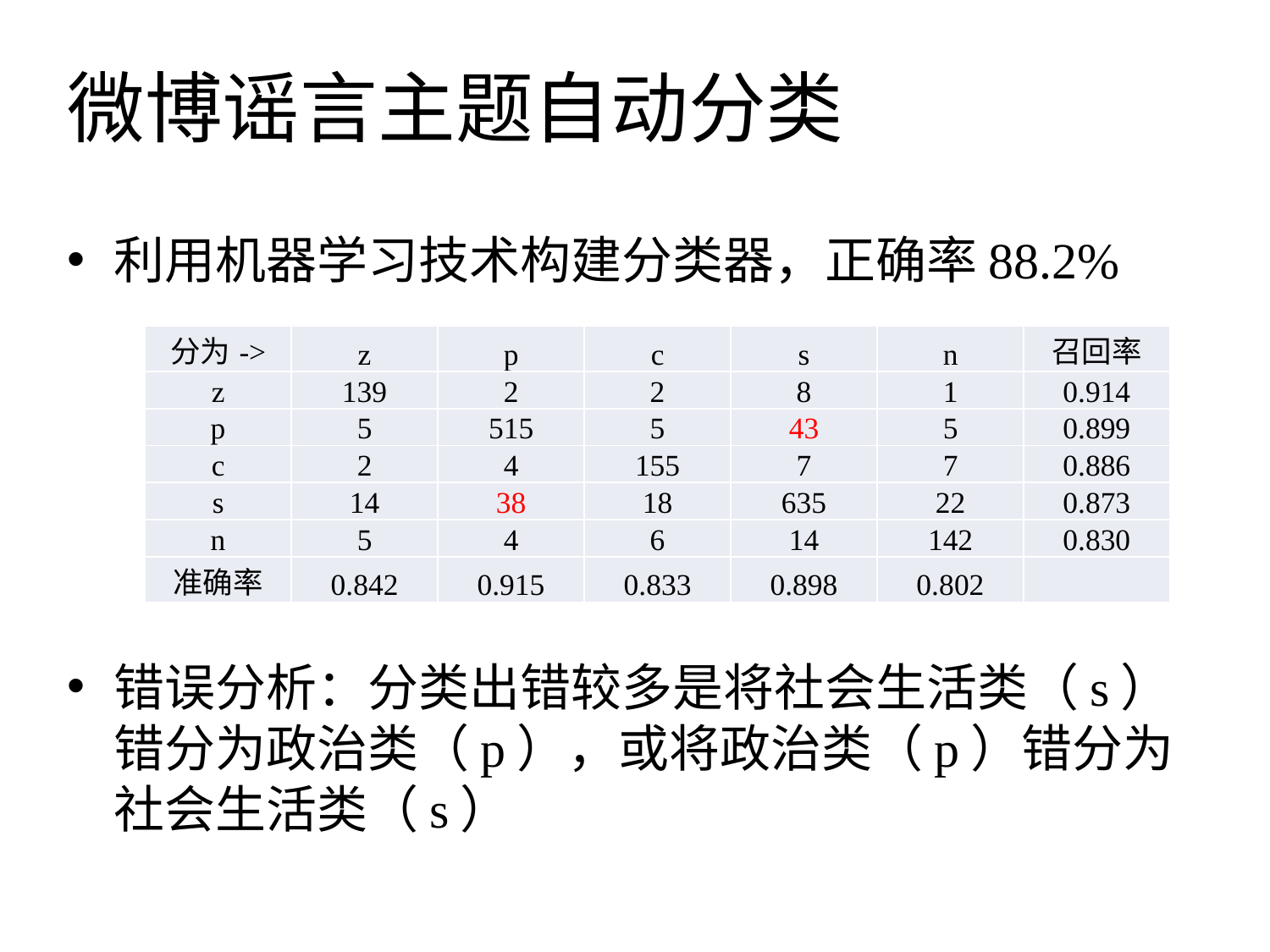

# 微博谣言主题自动分类
利用机器学习技术构建分类器，正确率88.2%

错误分析：分类出错较多是将社会生活类（s）错分为政治类（p），或将政治类（p）错分为社会生活类（s）

| 分为-> | z | p | c | s | n | 召回率 |
| --- | --- | --- | --- | --- | --- | --- |
| z | 139 | 2 | 2 | 8 | 1 | 0.914 |
| p | 5 | 515 | 5 | 43 | 5 | 0.899 |
| c | 2 | 4 | 155 | 7 | 7 | 0.886 |
| s | 14 | 38 | 18 | 635 | 22 | 0.873 |
| n | 5 | 4 | 6 | 14 | 142 | 0.830 |
| 准确率 | 0.842 | 0.915 | 0.833 | 0.898 | 0.802 |  |